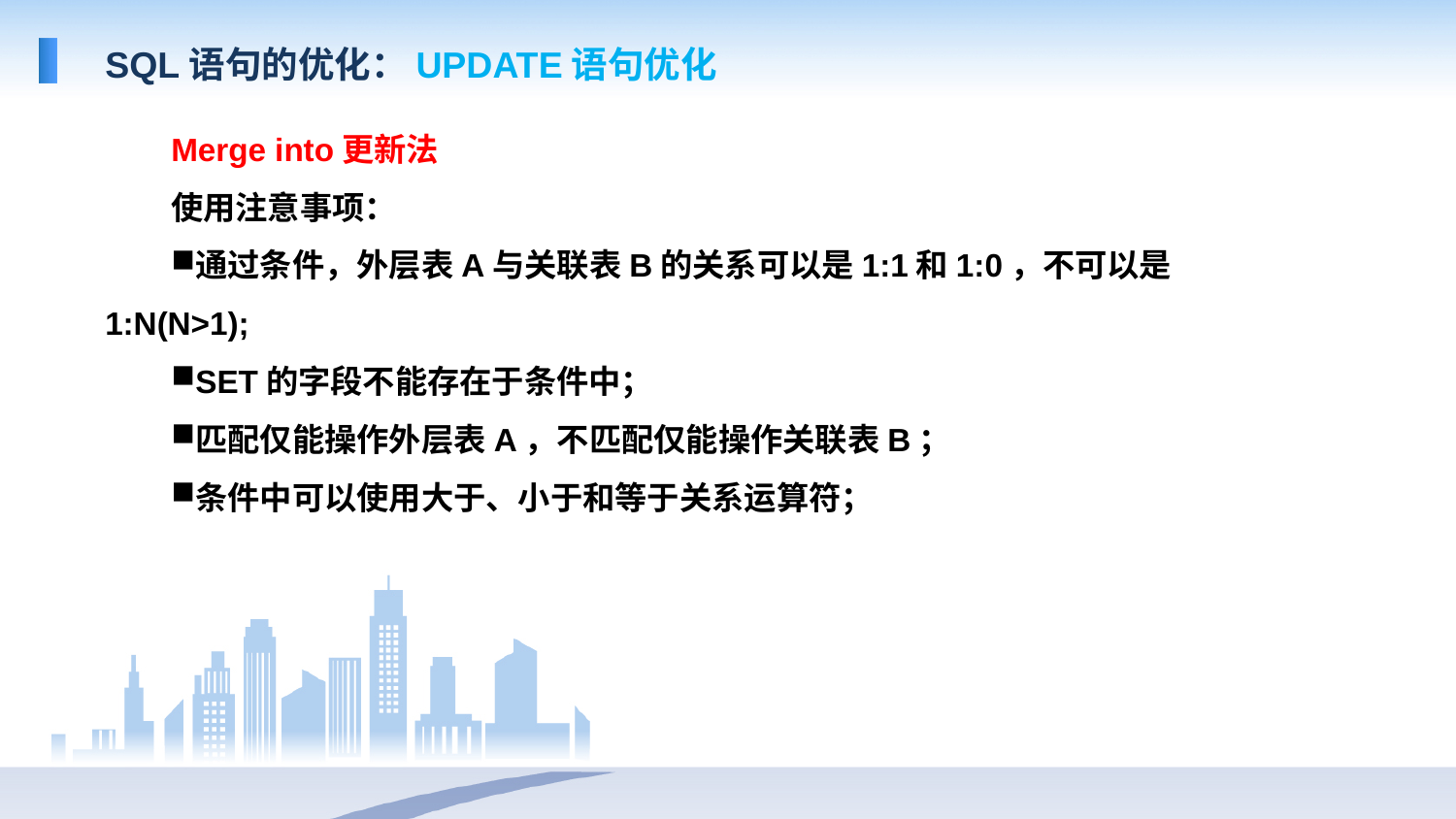

SQL语句的优化：UPDATE语句优化
Merge into更新法
使用注意事项：
通过条件，外层表A与关联表B的关系可以是1:1和1:0，不可以是1:N(N>1);
SET的字段不能存在于条件中；
匹配仅能操作外层表A，不匹配仅能操作关联表B；
条件中可以使用大于、小于和等于关系运算符；